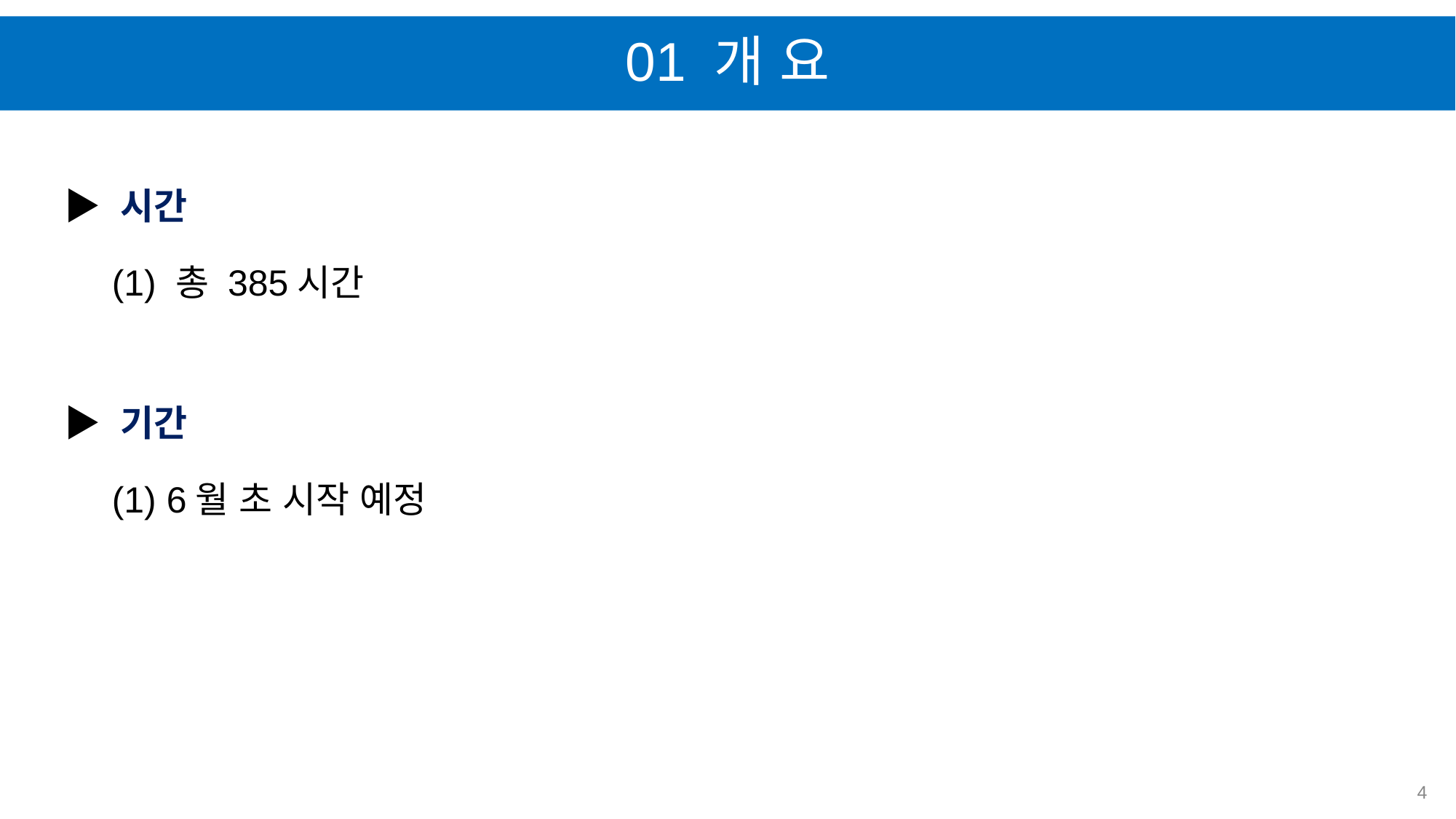

# 01 개 요
▶ 시간
(1) 총 385시간
▶ 기간
(1) 6월 초 시작 예정
4